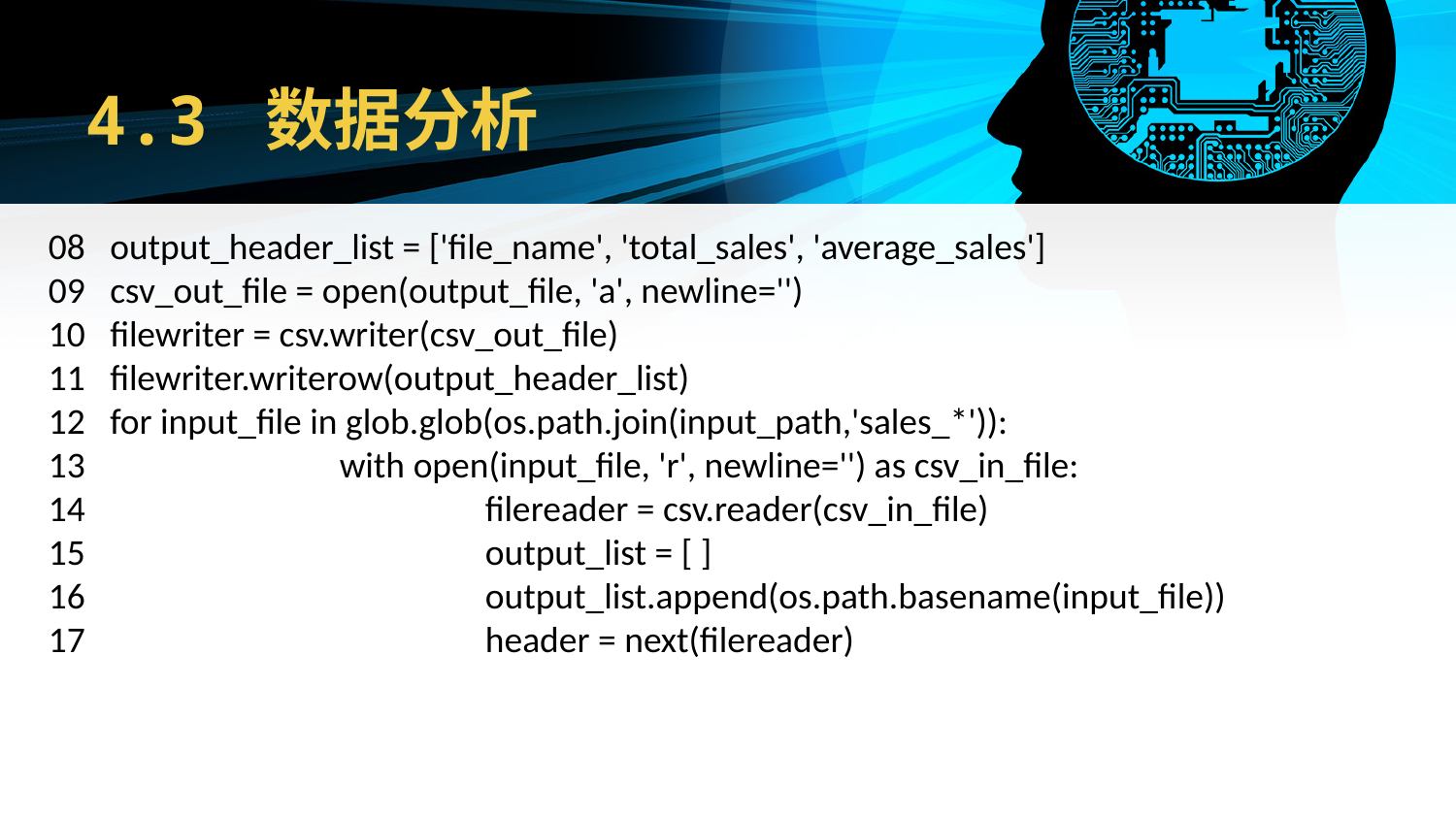

# 4.3 数据分析
08   output_header_list = ['file_name', 'total_sales', 'average_sales']
09   csv_out_file = open(output_file, 'a', newline='')
10   filewriter = csv.writer(csv_out_file)
11   filewriter.writerow(output_header_list)
12   for input_file in glob.glob(os.path.join(input_path,'sales_*')):
13   		with open(input_file, 'r', newline='') as csv_in_file:
14   			filereader = csv.reader(csv_in_file)
15   			output_list = [ ]
16   			output_list.append(os.path.basename(input_file))
17   			header = next(filereader)